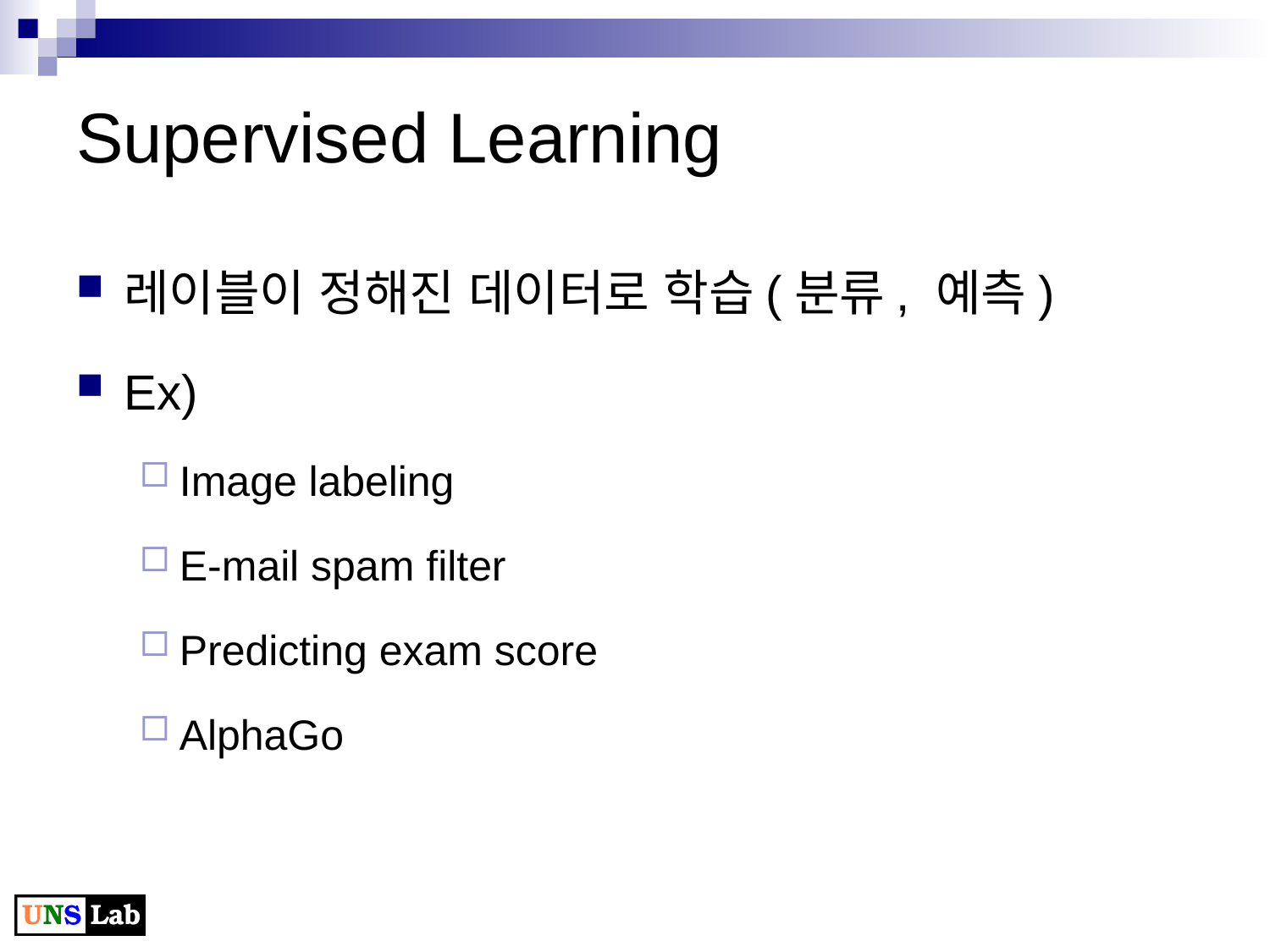

# Supervised Learning
레이블이 정해진 데이터로 학습(분류, 예측)
Ex)
Image labeling
E-mail spam filter
Predicting exam score
AlphaGo